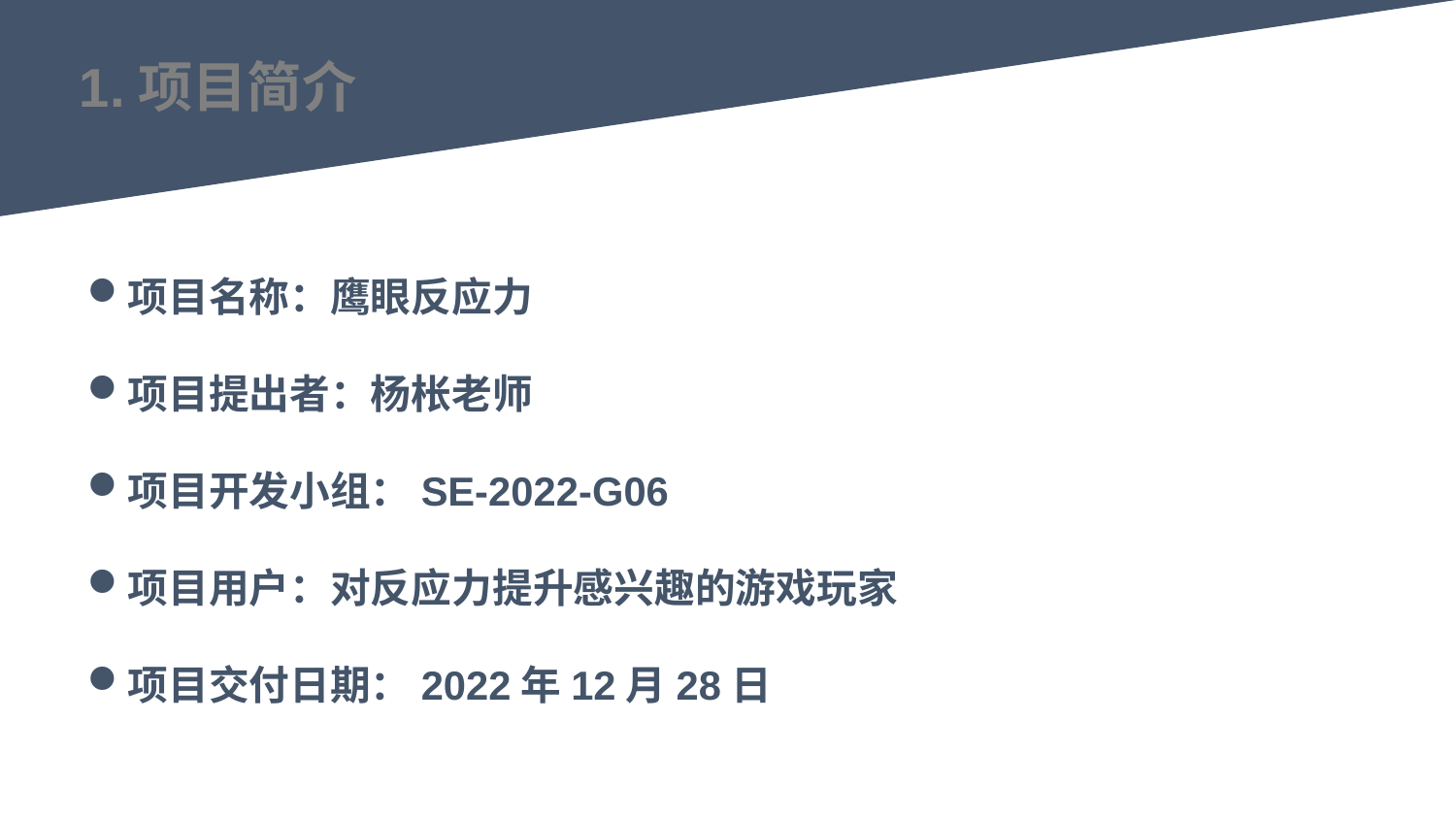

1.项目简介
项目名称：鹰眼反应力
项目提出者：杨枨老师
项目开发小组：SE-2022-G06
项目用户：对反应力提升感兴趣的游戏玩家
项目交付日期：2022年12月28日